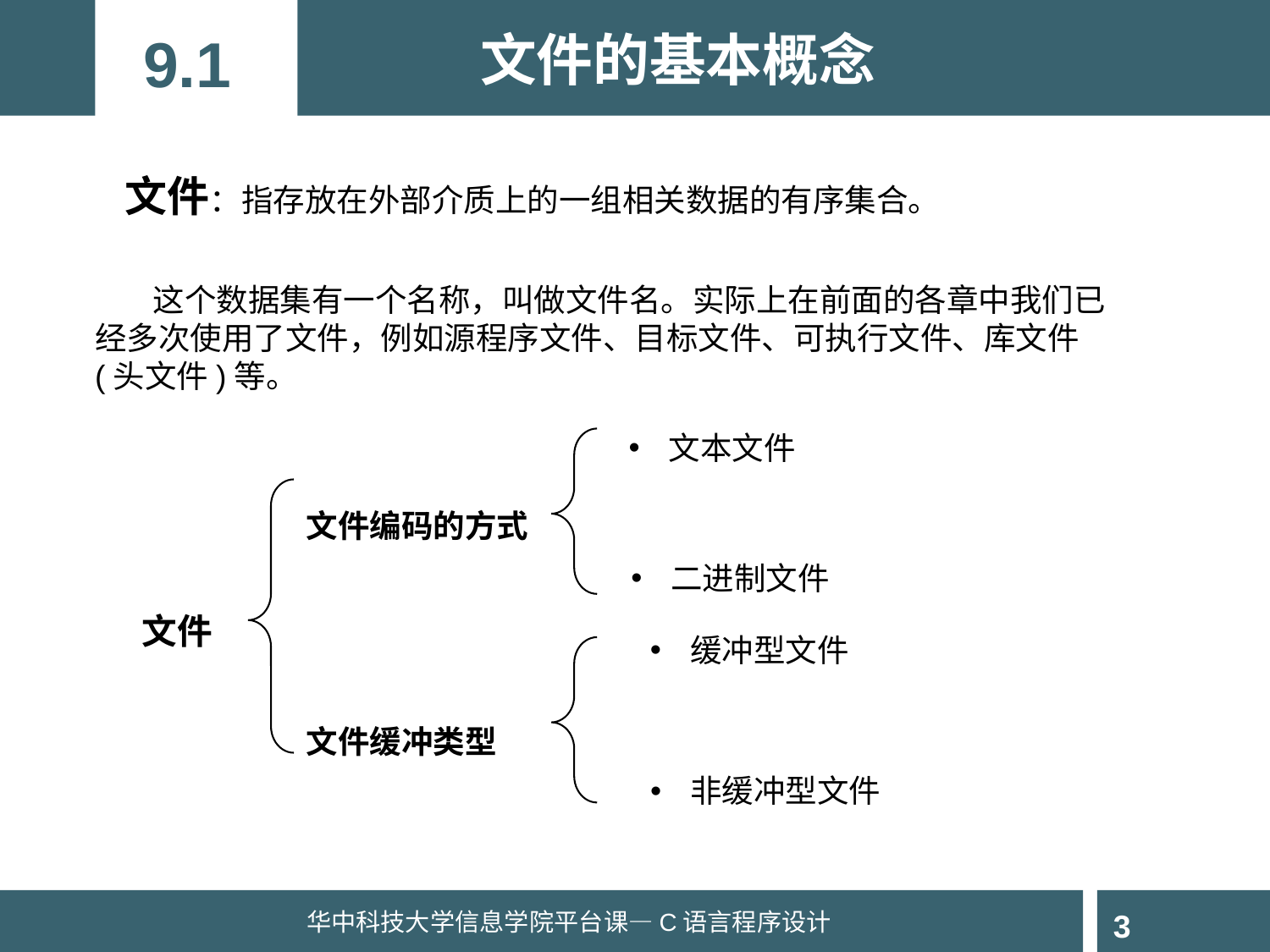

文件的基本概念
9.1
文件：指存放在外部介质上的一组相关数据的有序集合。
       这个数据集有一个名称，叫做文件名。实际上在前面的各章中我们已经多次使用了文件，例如源程序文件、目标文件、可执行文件、库文件 (头文件)等。
文本文件

文件编码的方式

文件缓冲类型
二进制文件
文件
缓冲型文件

非缓冲型文件